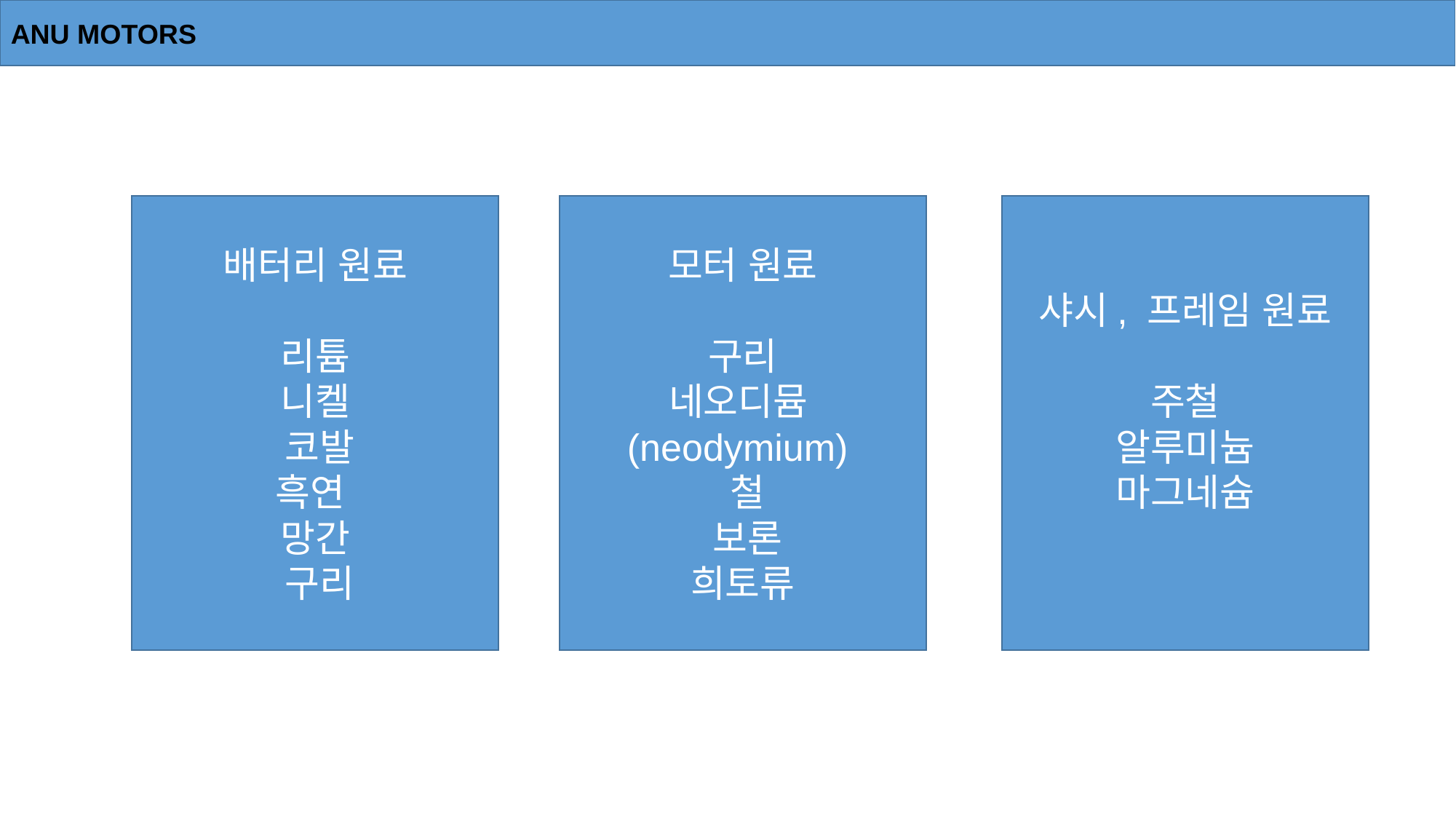

ANU MOTORS
배터리 원료

리튬
니켈
 코발
흑연
망간
 구리
모터 원료

구리
네오디뮴(neodymium)
 철
 보론
희토류
샤시, 프레임 원료

주철
알루미늄
마그네슘